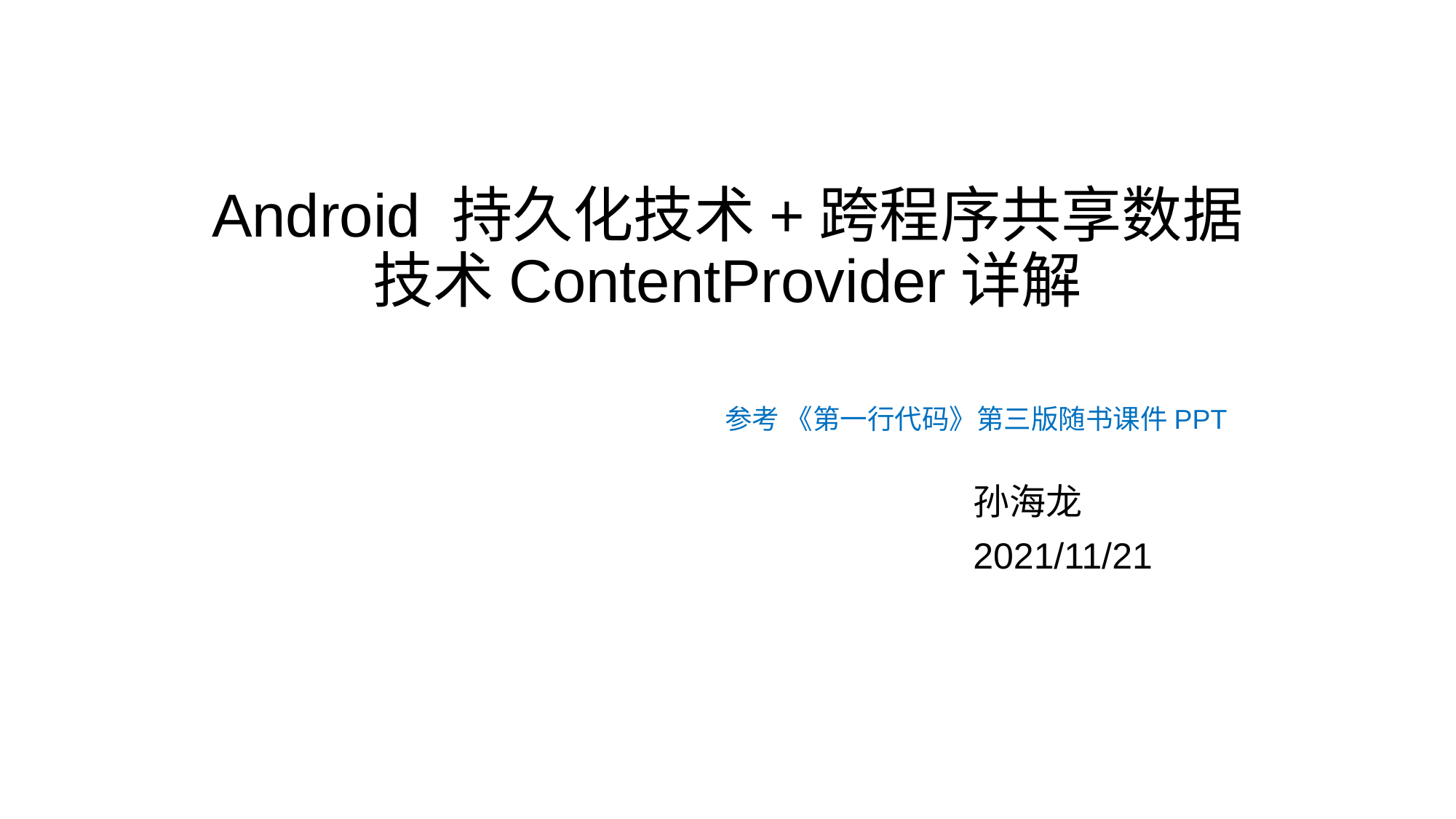

# Android 持久化技术+跨程序共享数据技术ContentProvider详解
参考 《第一行代码》第三版随书课件PPT
孙海龙
2021/11/21